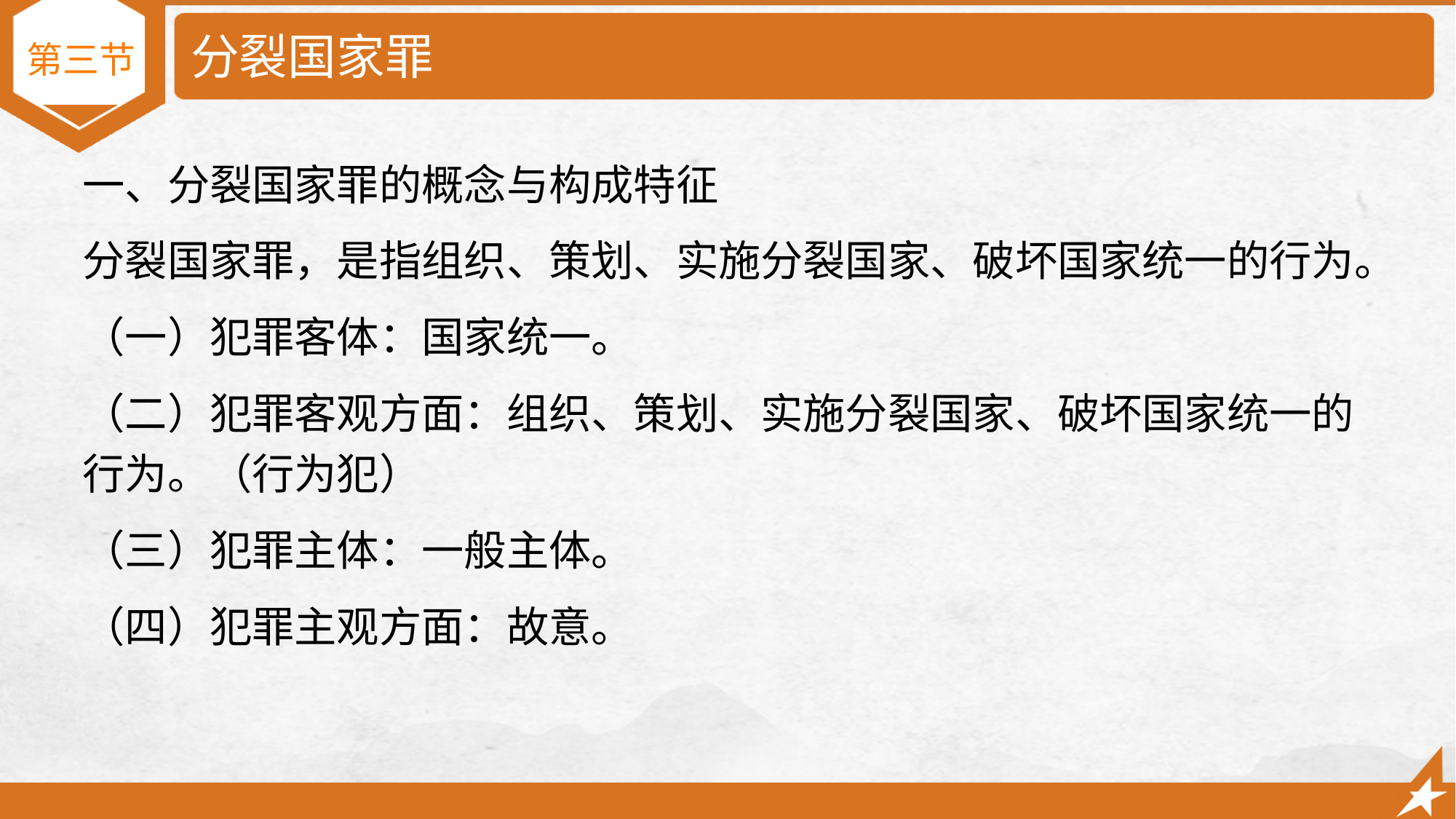

# 分裂国家罪
第三节
一、分裂国家罪的概念与构成特征
分裂国家罪，是指组织、策划、实施分裂国家、破坏国家统一的行为。
（一）犯罪客体：国家统一。
（二）犯罪客观方面：组织、策划、实施分裂国家、破坏国家统一的行为。（行为犯）
（三）犯罪主体：一般主体。
（四）犯罪主观方面：故意。